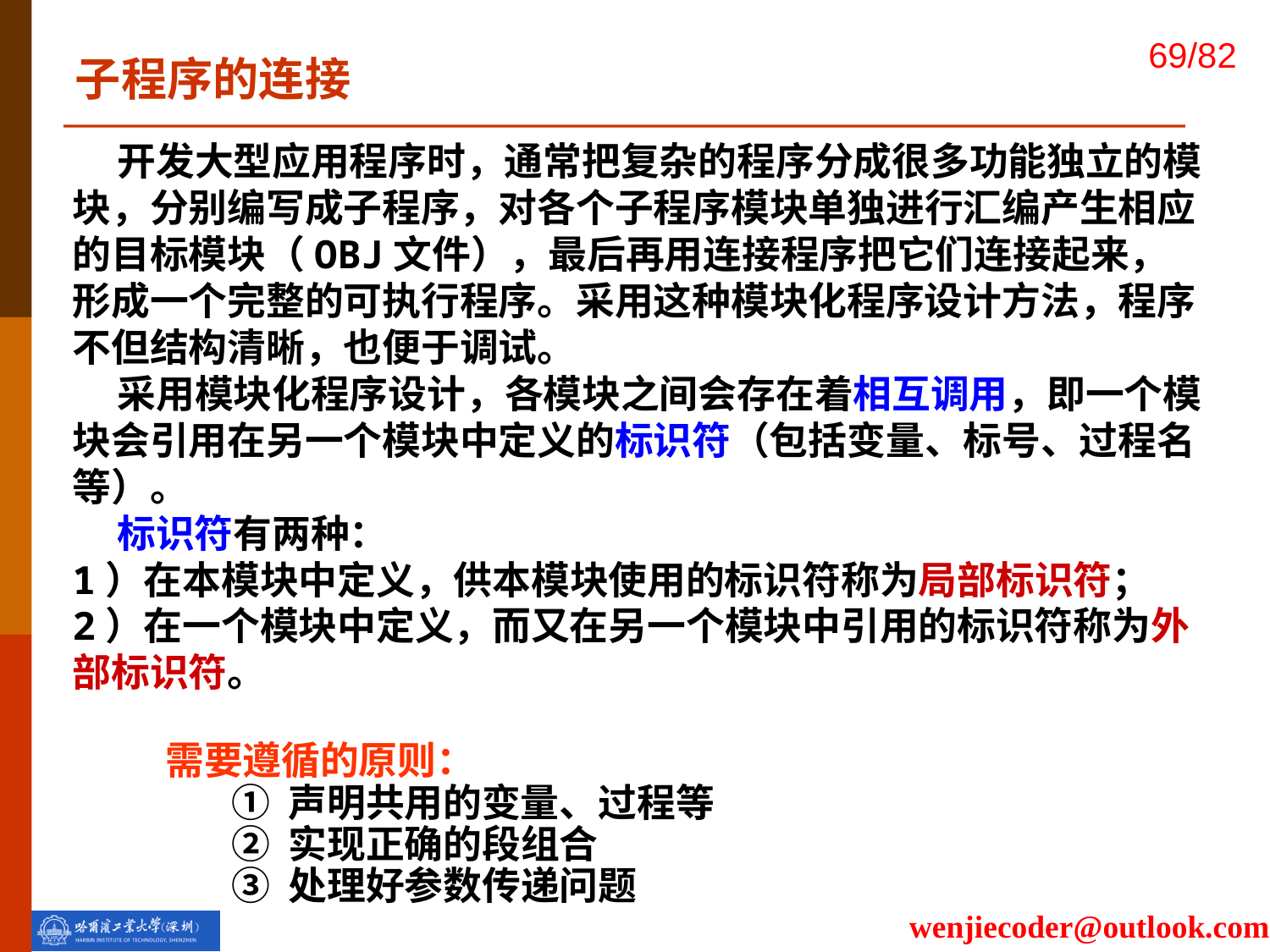

子程序的连接
    开发大型应用程序时，通常把复杂的程序分成很多功能独立的模块，分别编写成子程序，对各个子程序模块单独进行汇编产生相应的目标模块（OBJ文件），最后再用连接程序把它们连接起来，形成一个完整的可执行程序。采用这种模块化程序设计方法，程序不但结构清晰，也便于调试。
    采用模块化程序设计，各模块之间会存在着相互调用，即一个模块会引用在另一个模块中定义的标识符（包括变量、标号、过程名等）。
    标识符有两种：
1）在本模块中定义，供本模块使用的标识符称为局部标识符；2）在一个模块中定义，而又在另一个模块中引用的标识符称为外部标识符。

需要遵循的原则：
① 声明共用的变量、过程等
② 实现正确的段组合
③ 处理好参数传递问题